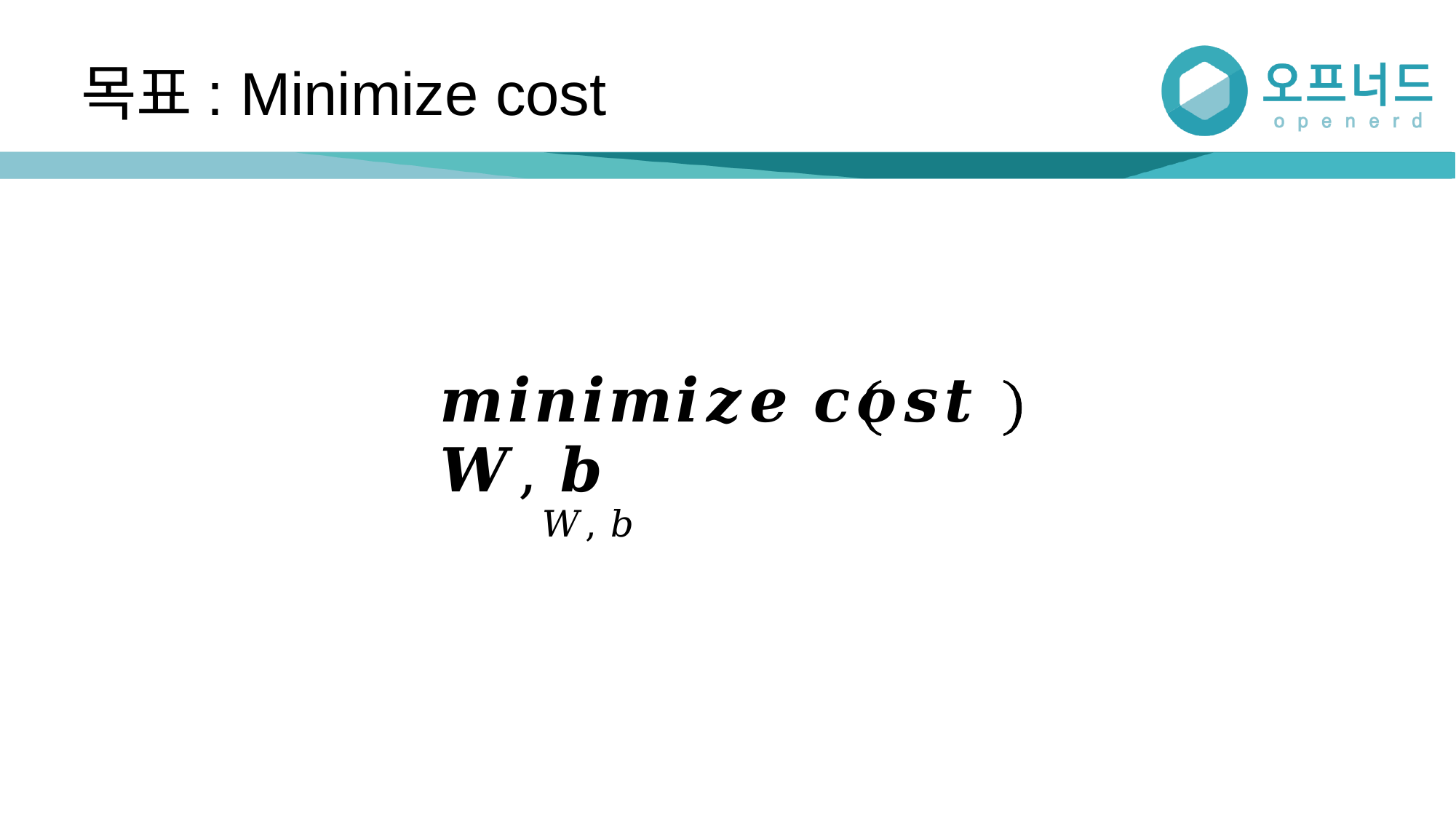

# 목표: Minimize cost
𝒎𝒊𝒏𝒊𝒎𝒊𝒛𝒆 𝒄𝒐𝒔𝒕	𝑾, 𝒃
𝑊, 𝑏